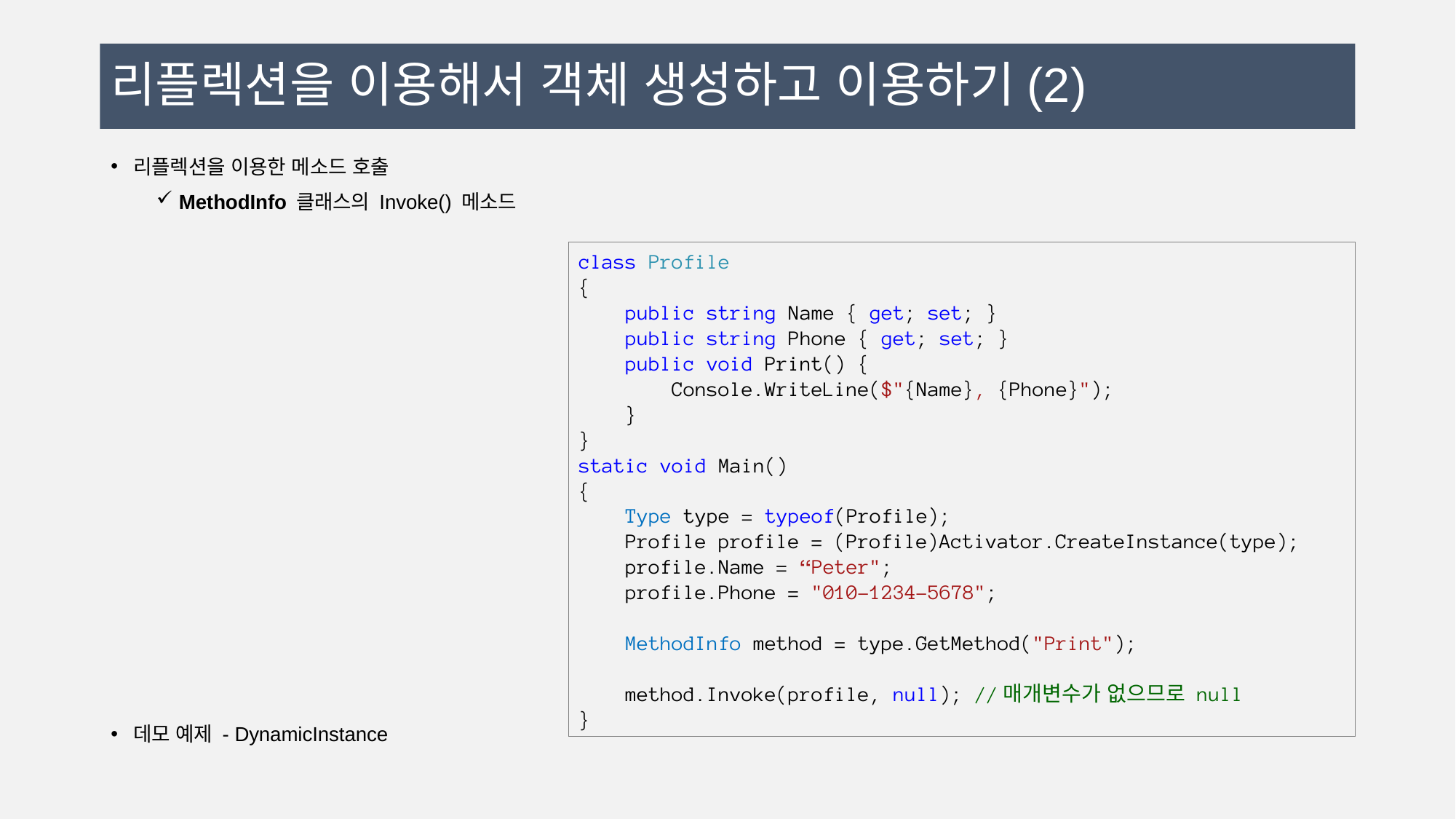

# 리플렉션을 이용해서 객체 생성하고 이용하기(2)
리플렉션을 이용한 메소드 호출
MethodInfo 클래스의 Invoke() 메소드

데모 예제 - DynamicInstance
class Profile
{
    public string Name { get; set; }
    public string Phone { get; set; }
    public void Print() {
        Console.WriteLine($"{Name}, {Phone}");
    }
}
static void Main()
{
    Type type = typeof(Profile);
    Profile profile = (Profile)Activator.CreateInstance(type);
    profile.Name = “Peter";
    profile.Phone = "010-1234-5678";

    MethodInfo method = type.GetMethod("Print");

    method.Invoke(profile, null); //매개변수가 없으므로 null
}